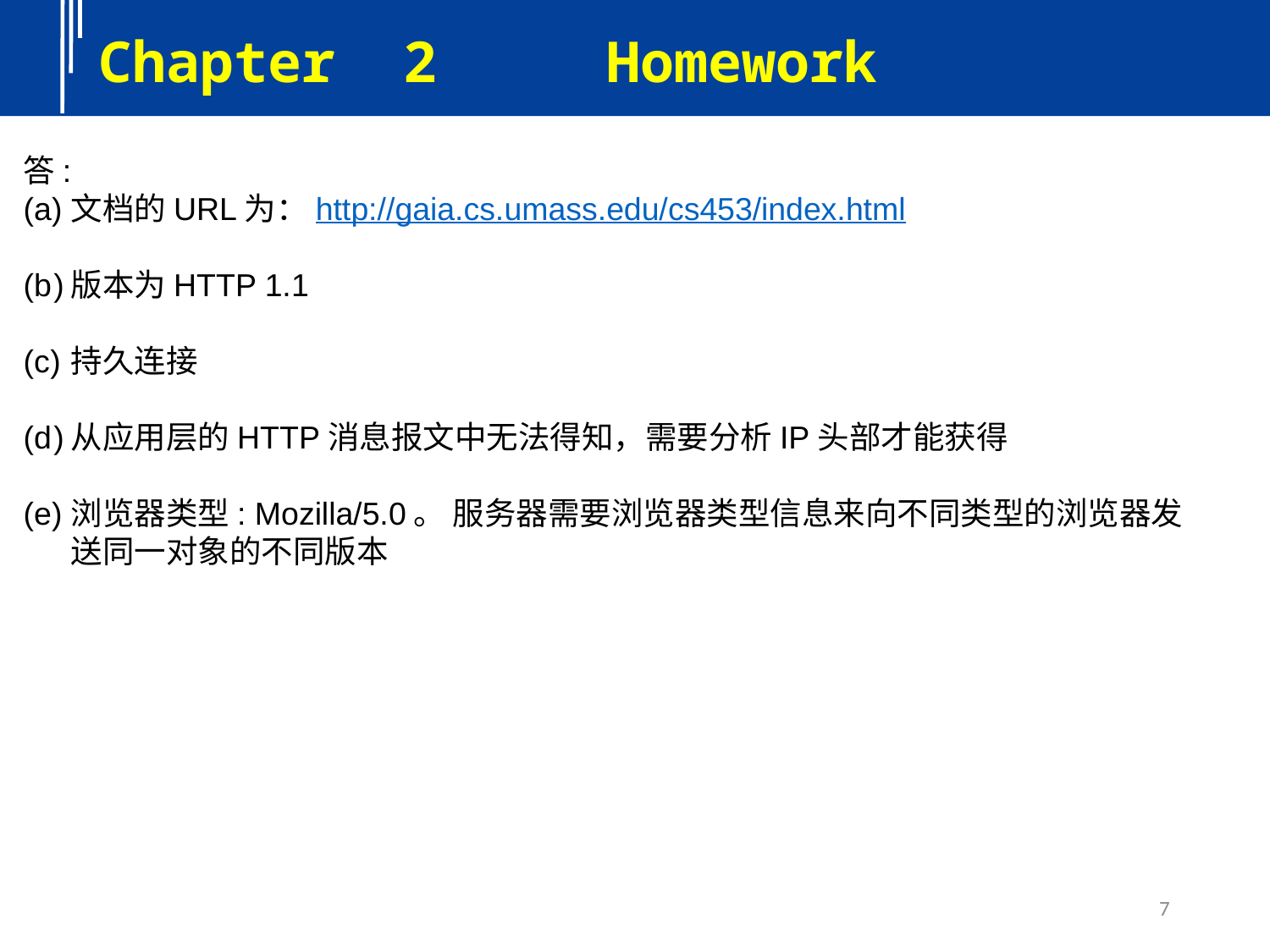

Chapter  2     Homework
答:
文档的URL为：http://gaia.cs.umass.edu/cs453/index.html

版本为HTTP 1.1

持久连接

从应用层的HTTP消息报文中无法得知，需要分析IP头部才能获得

浏览器类型: Mozilla/5.0。 服务器需要浏览器类型信息来向不同类型的浏览器发送同一对象的不同版本

7